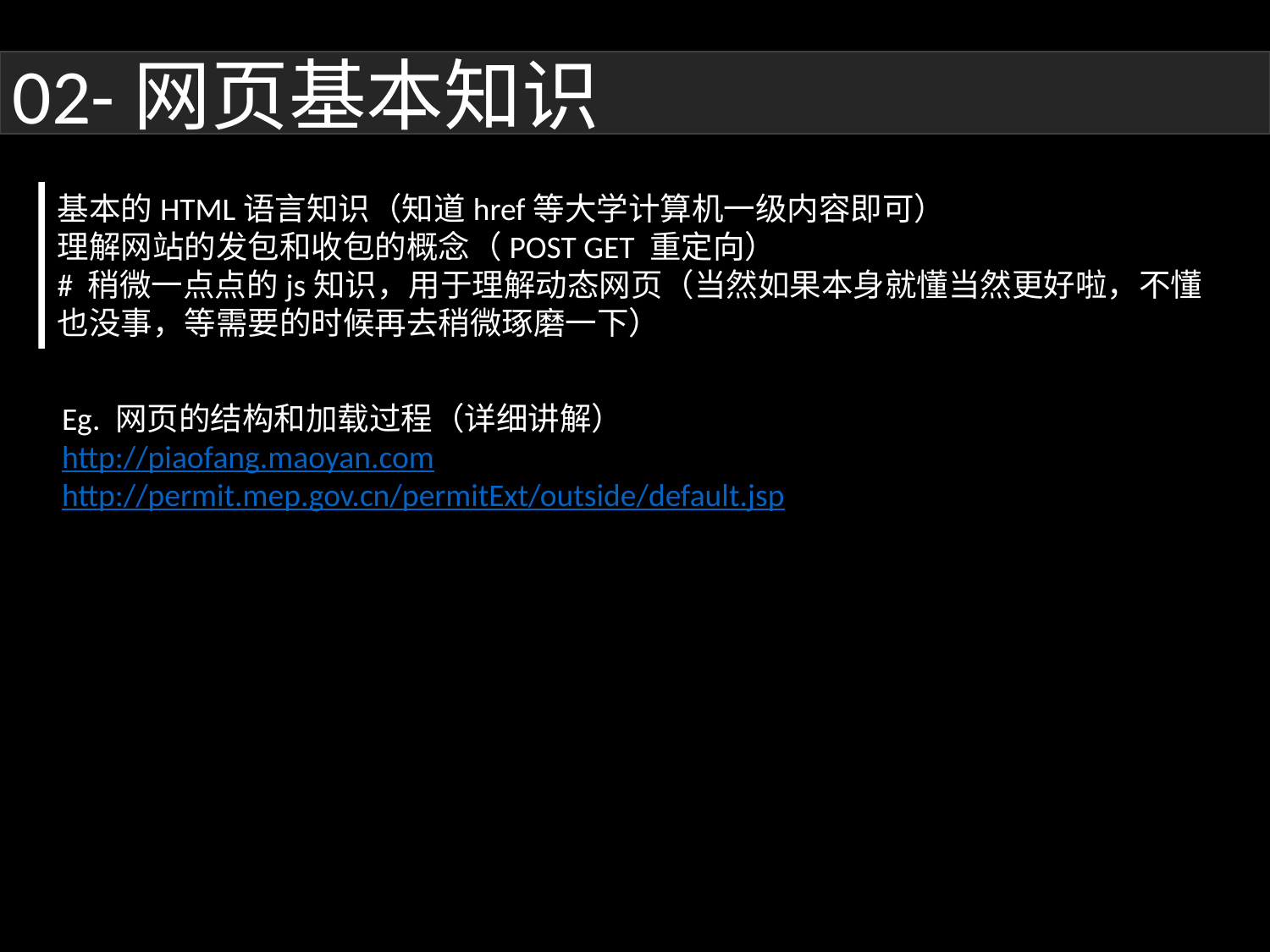

02-网页基本知识

基本的HTML语言知识（知道href等大学计算机一级内容即可）
理解网站的发包和收包的概念（POST GET 重定向）
# 稍微一点点的js知识，用于理解动态网页（当然如果本身就懂当然更好啦，不懂也没事，等需要的时候再去稍微琢磨一下）
Eg. 网页的结构和加载过程（详细讲解）
http://piaofang.maoyan.com
http://permit.mep.gov.cn/permitExt/outside/default.jsp